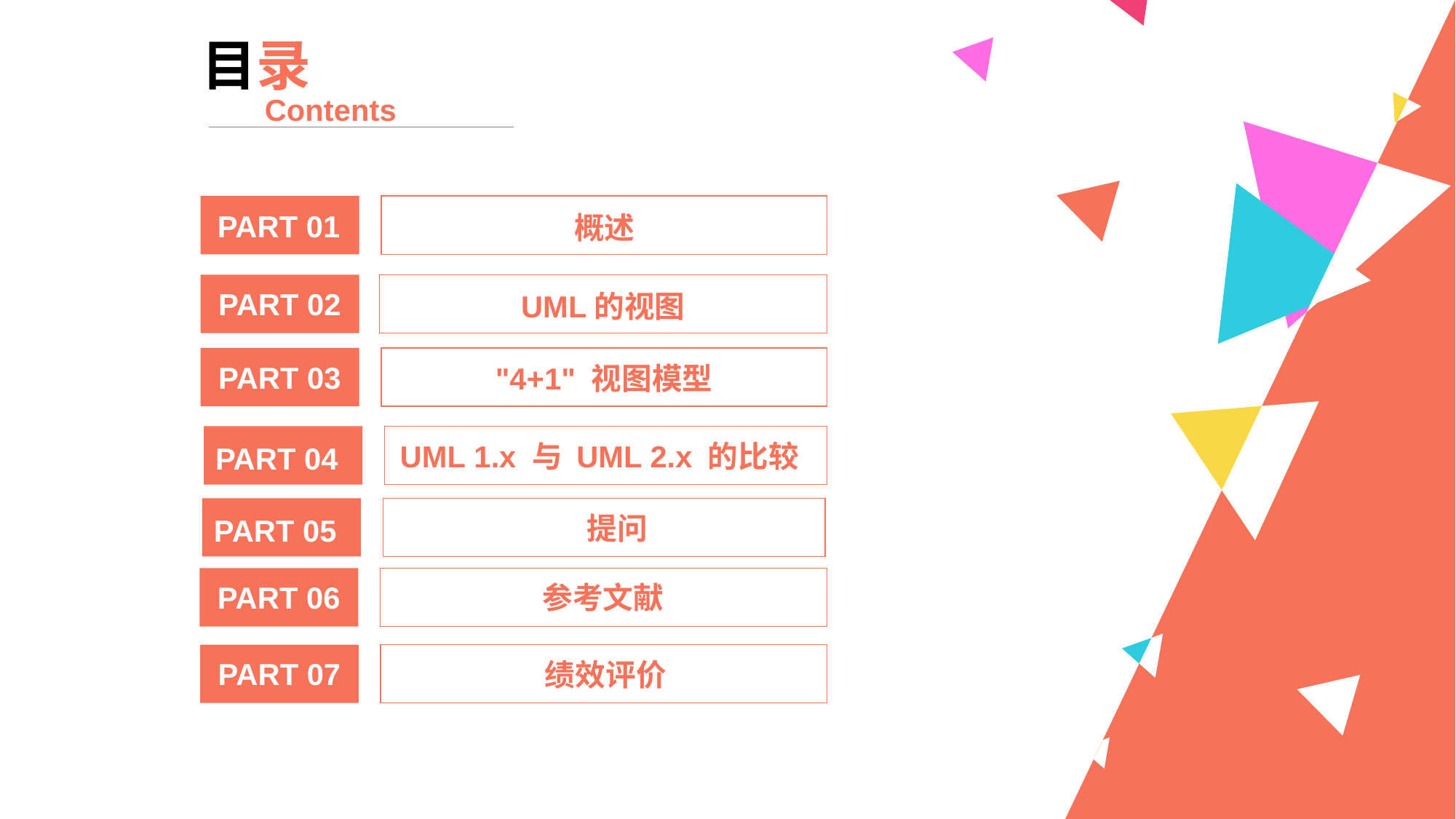

目录
Contents

PART 01
概述

PART 02
UML的视图

PART 03
"4+1" 视图模型

UML 1.x 与 UML 2.x 的比较
PART 04

提问
PART 05

PART 06
参考文献

PART 07
绩效评价